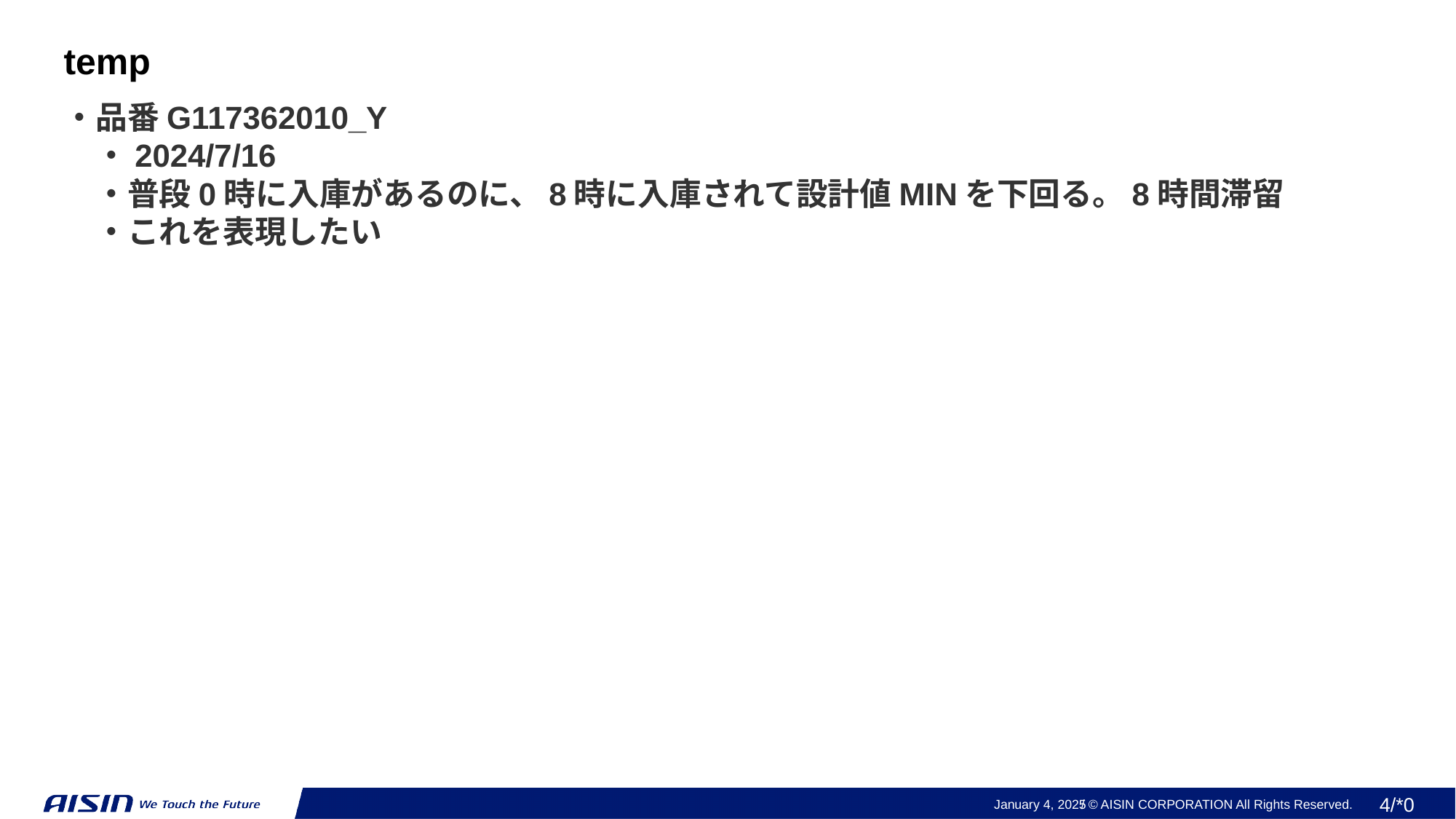

temp
・品番G117362010_Y
　・2024/7/16
　・普段0時に入庫があるのに、8時に入庫されて設計値MINを下回る。8時間滞留
　・これを表現したい
January 4, 2025